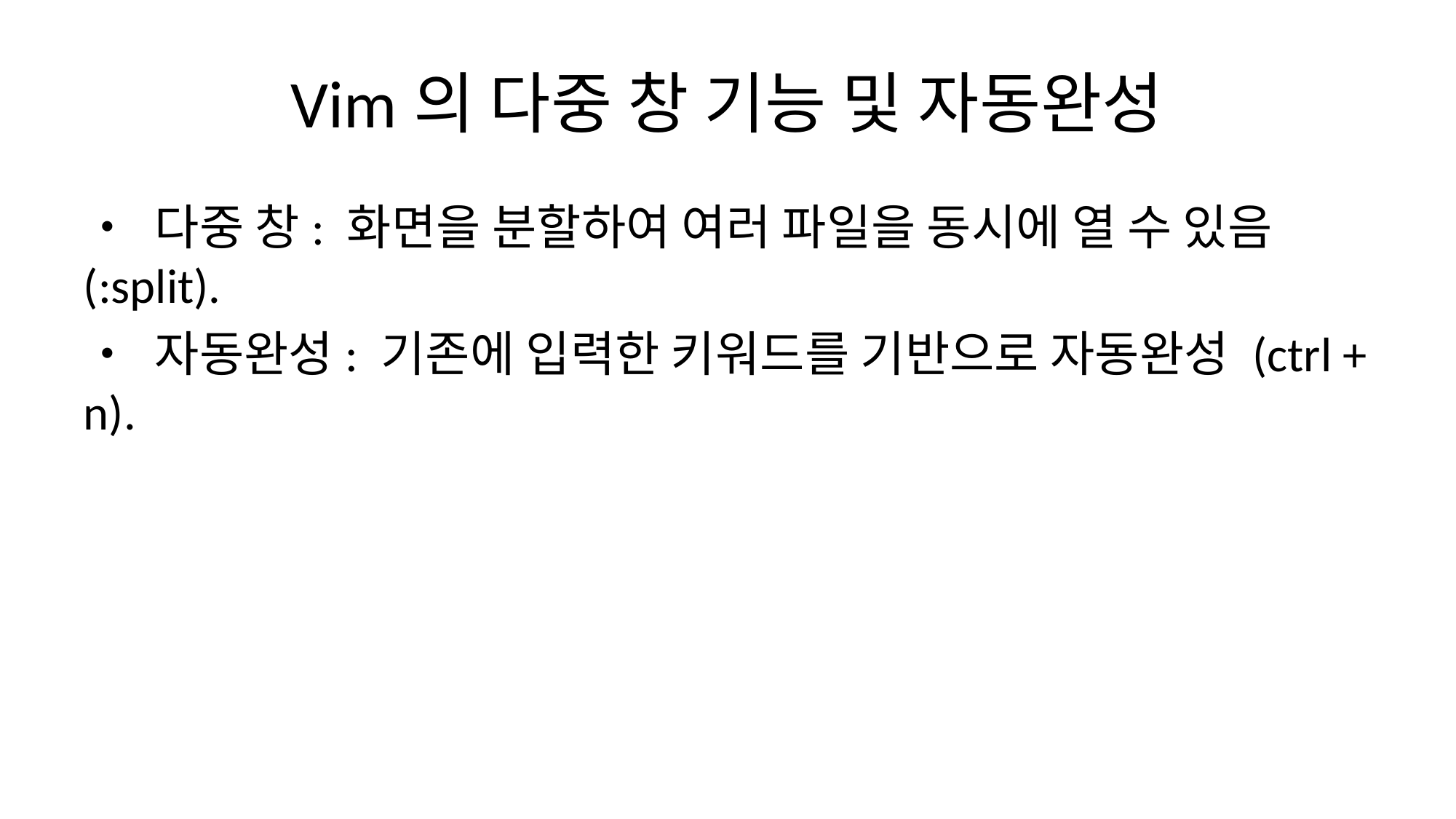

# Vim의 다중 창 기능 및 자동완성
• 다중 창: 화면을 분할하여 여러 파일을 동시에 열 수 있음 (:split).
• 자동완성: 기존에 입력한 키워드를 기반으로 자동완성 (ctrl + n).